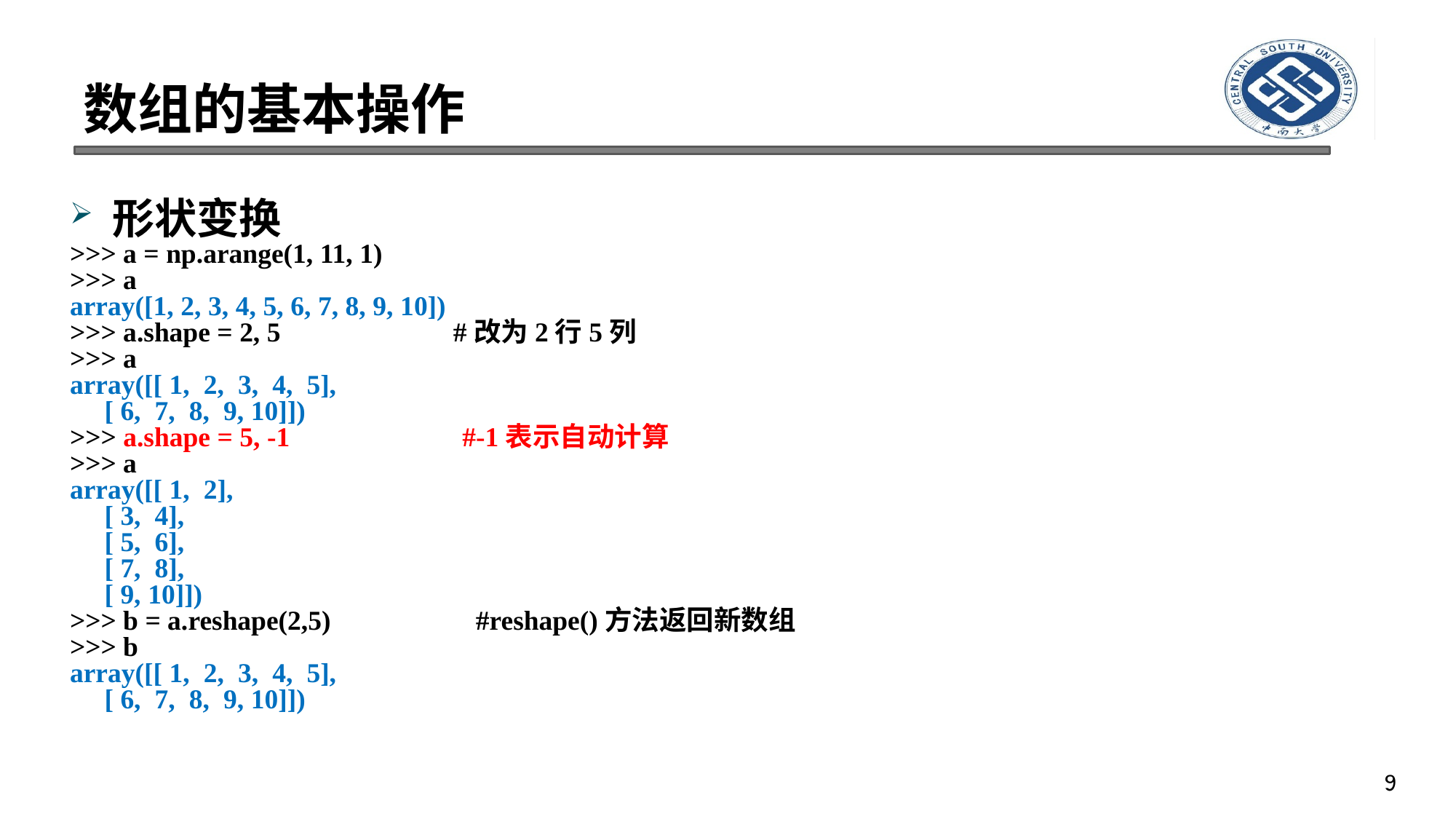

# 数组的基本操作
形状变换
>>> a = np.arange(1, 11, 1)
>>> a
array([1, 2, 3, 4, 5, 6, 7, 8, 9, 10])
>>> a.shape = 2, 5                         #改为2行5列
>>> a
array([[ 1,  2,  3,  4,  5],
     [ 6,  7,  8,  9, 10]])
>>> a.shape = 5, -1                         #-1表示自动计算
>>> a
array([[ 1,  2],
     [ 3,  4],
     [ 5,  6],
     [ 7,  8],
     [ 9, 10]])
>>> b = a.reshape(2,5)                     #reshape()方法返回新数组
>>> b
array([[ 1,  2,  3,  4,  5],
     [ 6,  7,  8,  9, 10]])
9